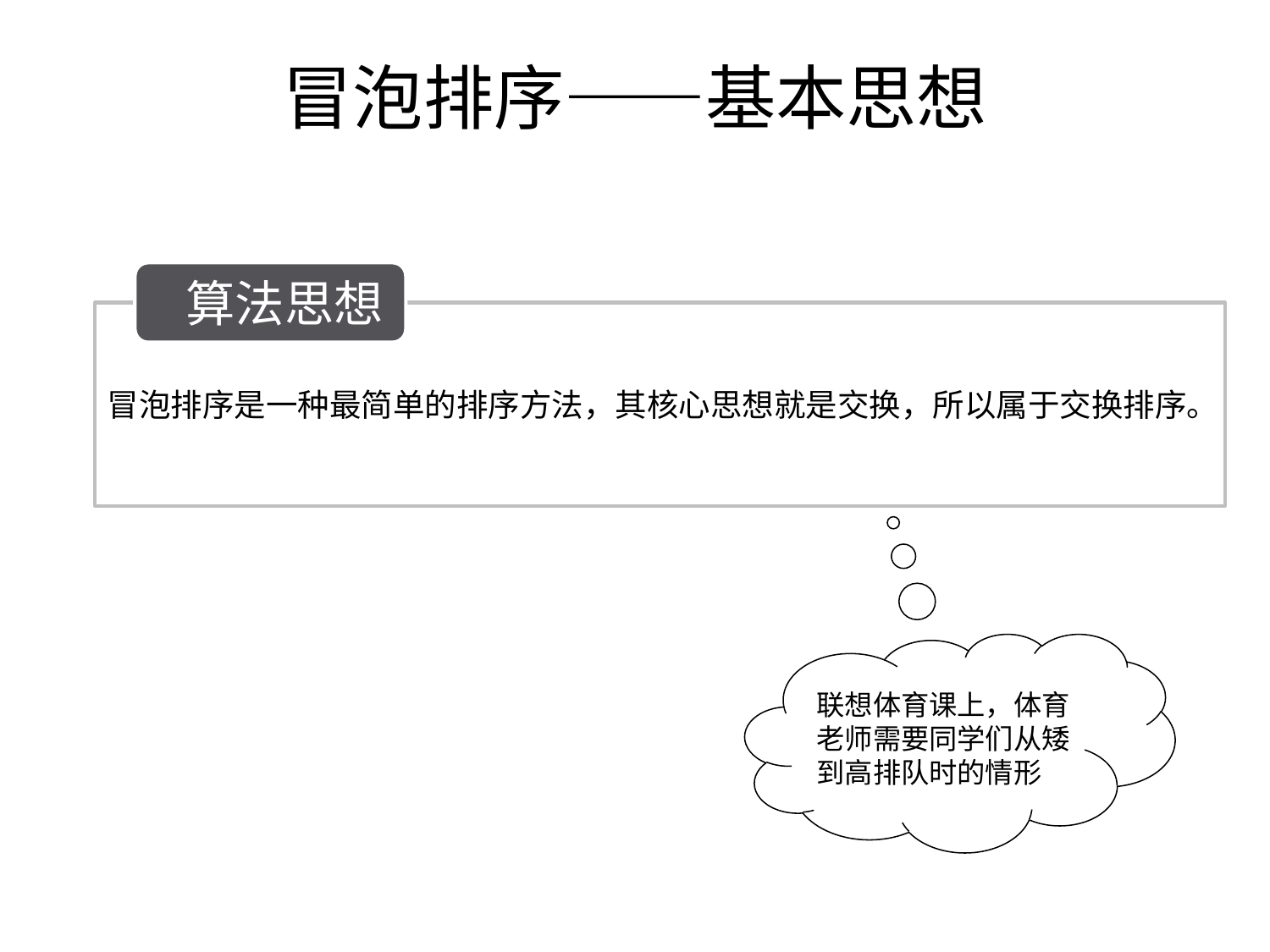

# 冒泡排序——基本思想
算法思想
冒泡排序是一种最简单的排序方法，其核心思想就是交换，所以属于交换排序。
联想体育课上，体育老师需要同学们从矮到高排队时的情形